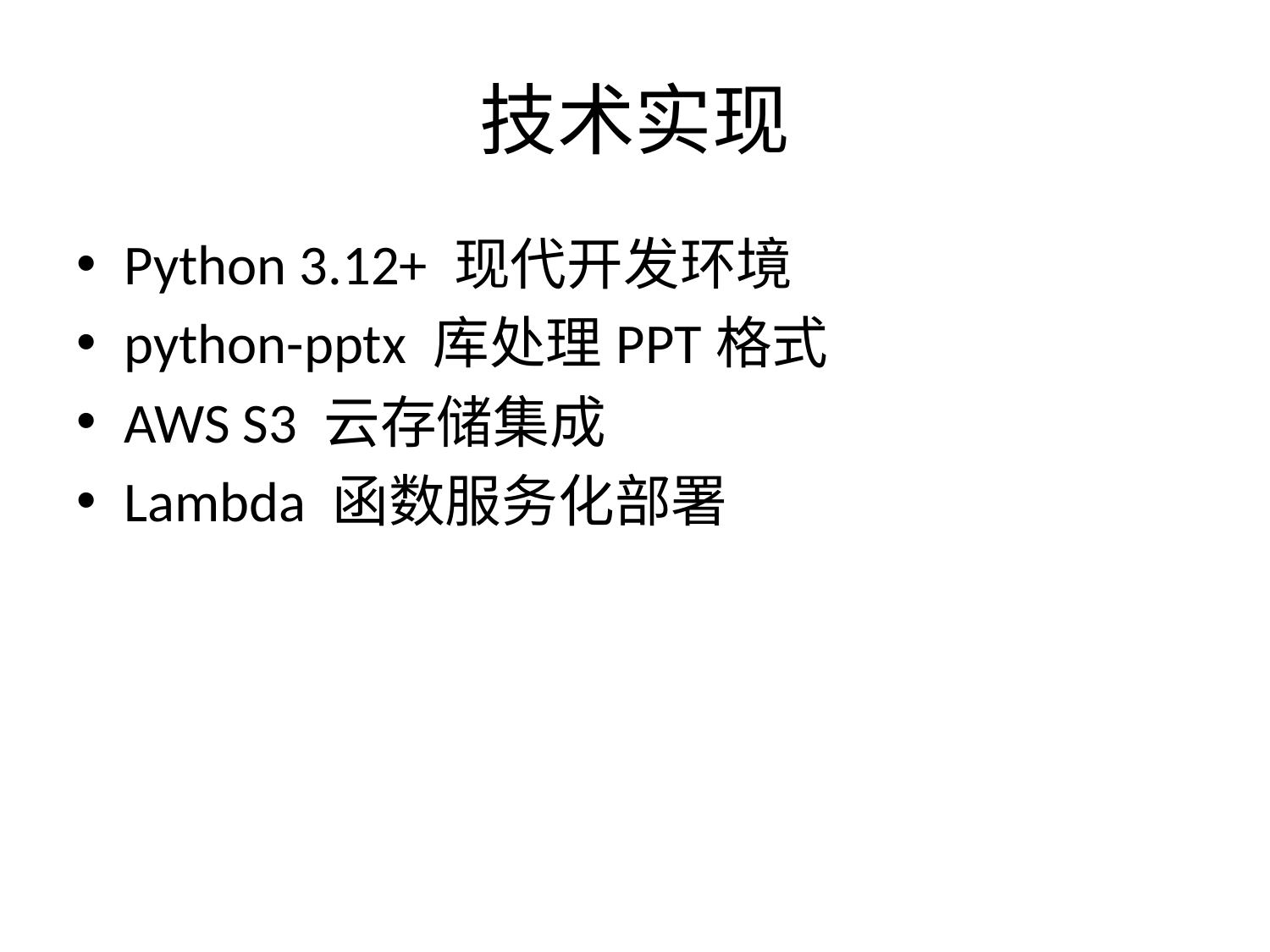

# 技术实现
Python 3.12+ 现代开发环境
python-pptx 库处理PPT格式
AWS S3 云存储集成
Lambda 函数服务化部署